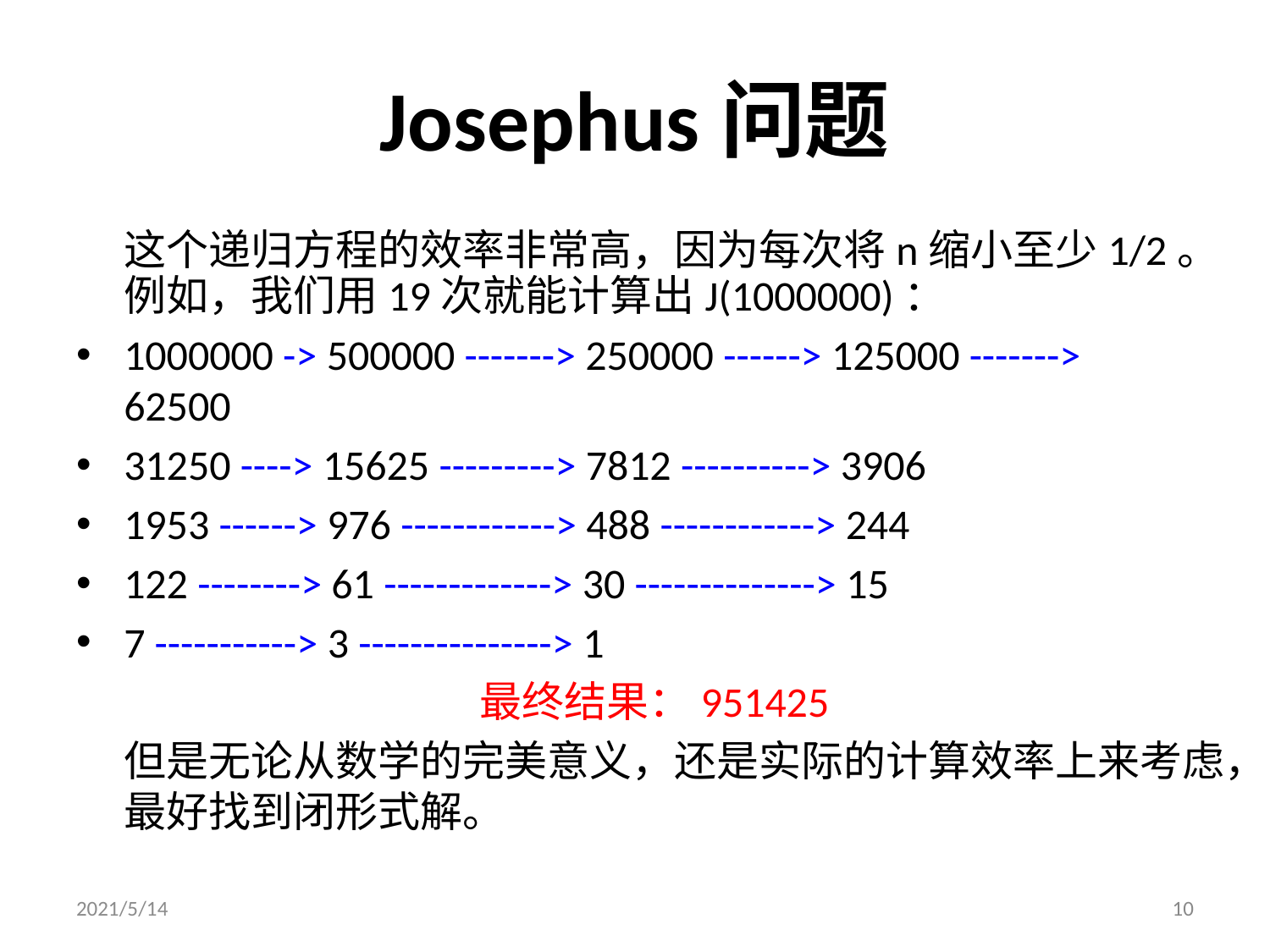

# Josephus问题
这个递归方程的效率非常高，因为每次将n缩小至少1/2。例如，我们用19次就能计算出J(1000000)：
1000000 -> 500000 -------> 250000 ------> 125000 ------->	62500
31250 ----> 15625 ---------> 7812 ----------> 3906
1953 ------> 976 ------------> 488 ------------> 244
122 --------> 61 -------------> 30 --------------> 15
7 -----------> 3 ---------------> 1
最终结果：951425
但是无论从数学的完美意义，还是实际的计算效率上来考虑，最好找到闭形式解。
2021/5/14
10